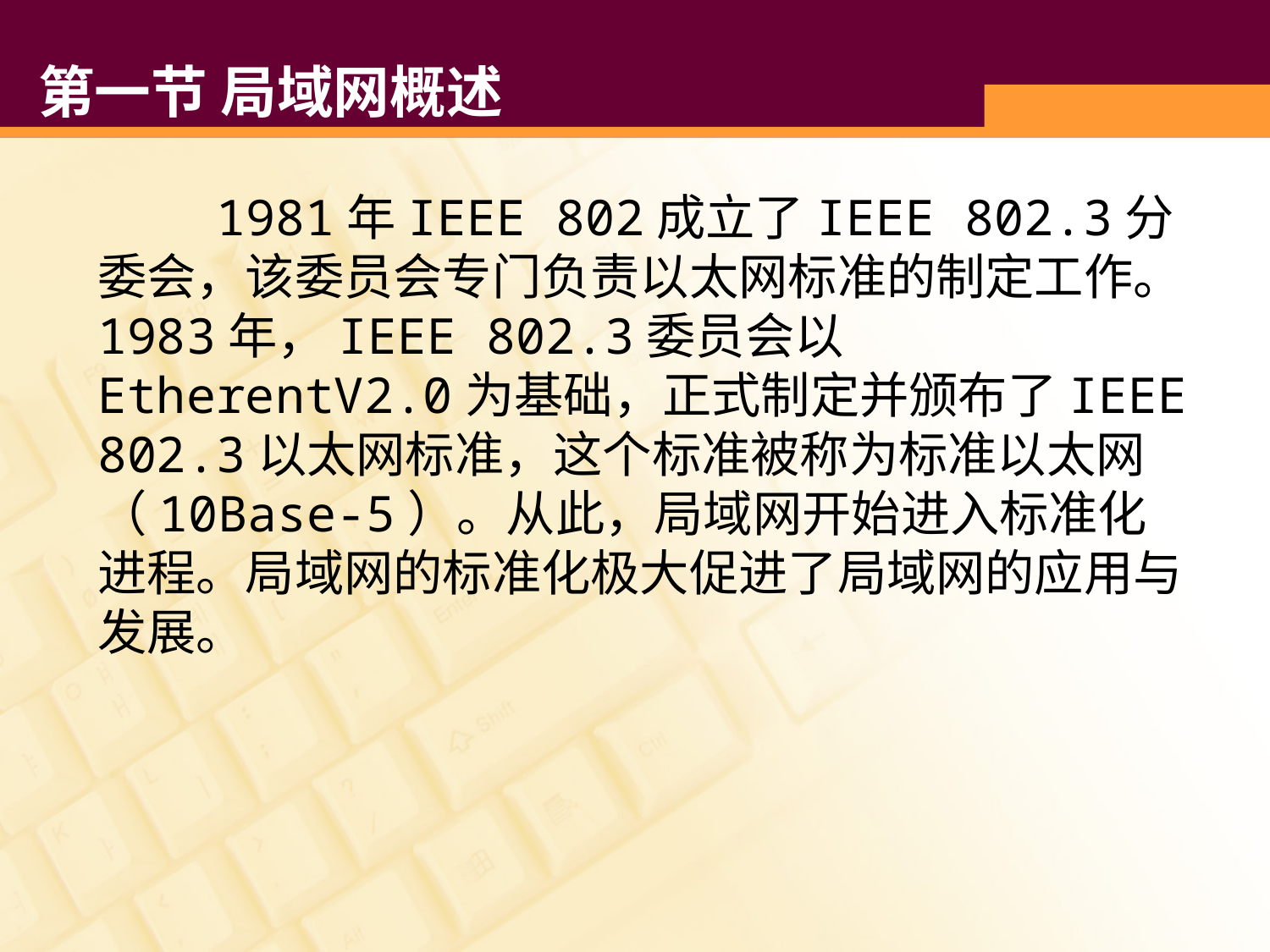

# 第一节 局域网概述
    1981年IEEE 802成立了IEEE 802.3分委会，该委员会专门负责以太网标准的制定工作。1983年，IEEE 802.3委员会以EtherentV2.0为基础，正式制定并颁布了IEEE 802.3以太网标准，这个标准被称为标准以太网（10Base-5）。从此，局域网开始进入标准化进程。局域网的标准化极大促进了局域网的应用与发展。